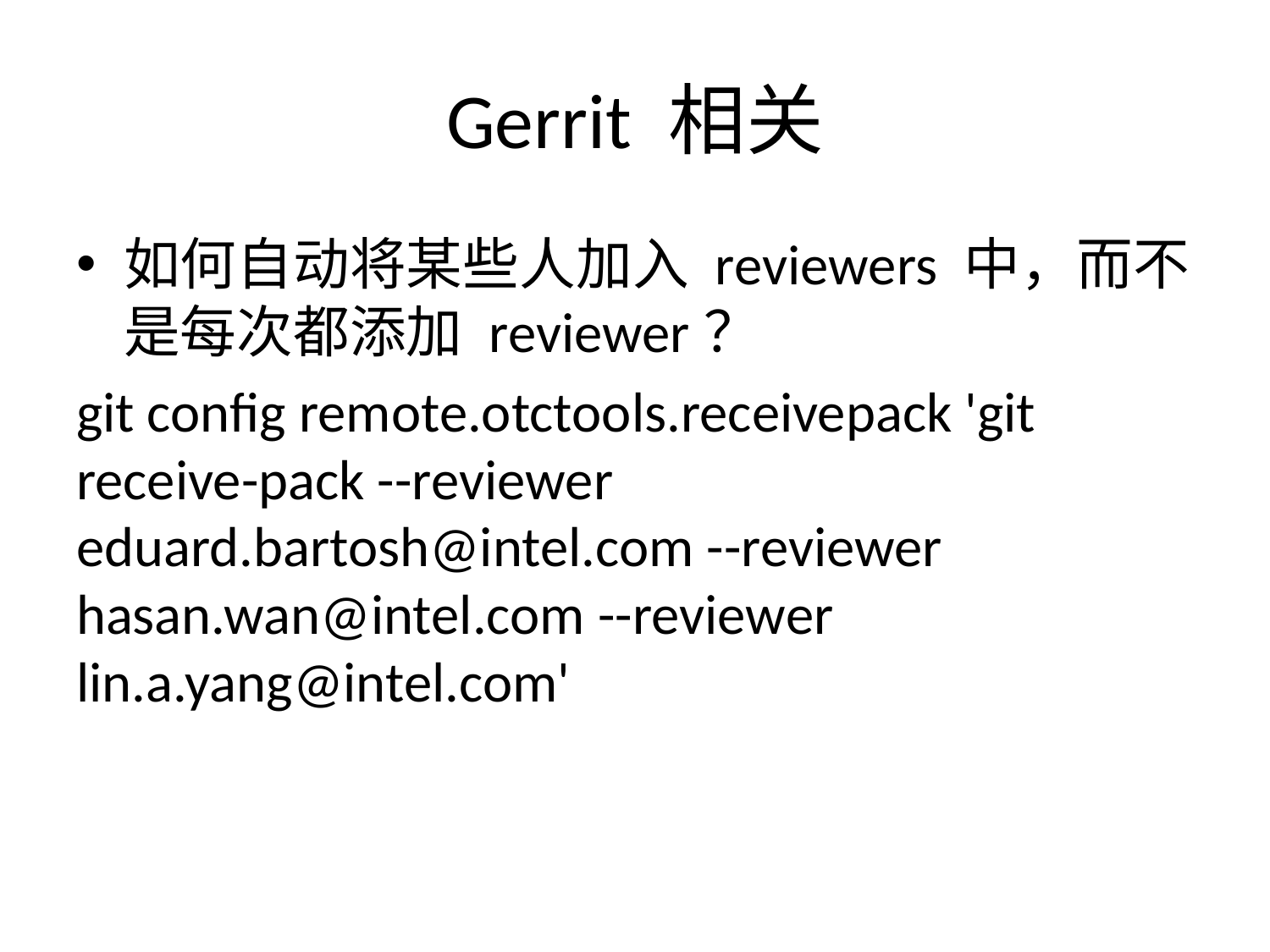

# Gerrit 相关
如何自动将某些人加入 reviewers 中，而不是每次都添加 reviewer？
git config remote.otctools.receivepack 'git receive-pack --reviewer eduard.bartosh@intel.com --reviewer hasan.wan@intel.com --reviewer lin.a.yang@intel.com'